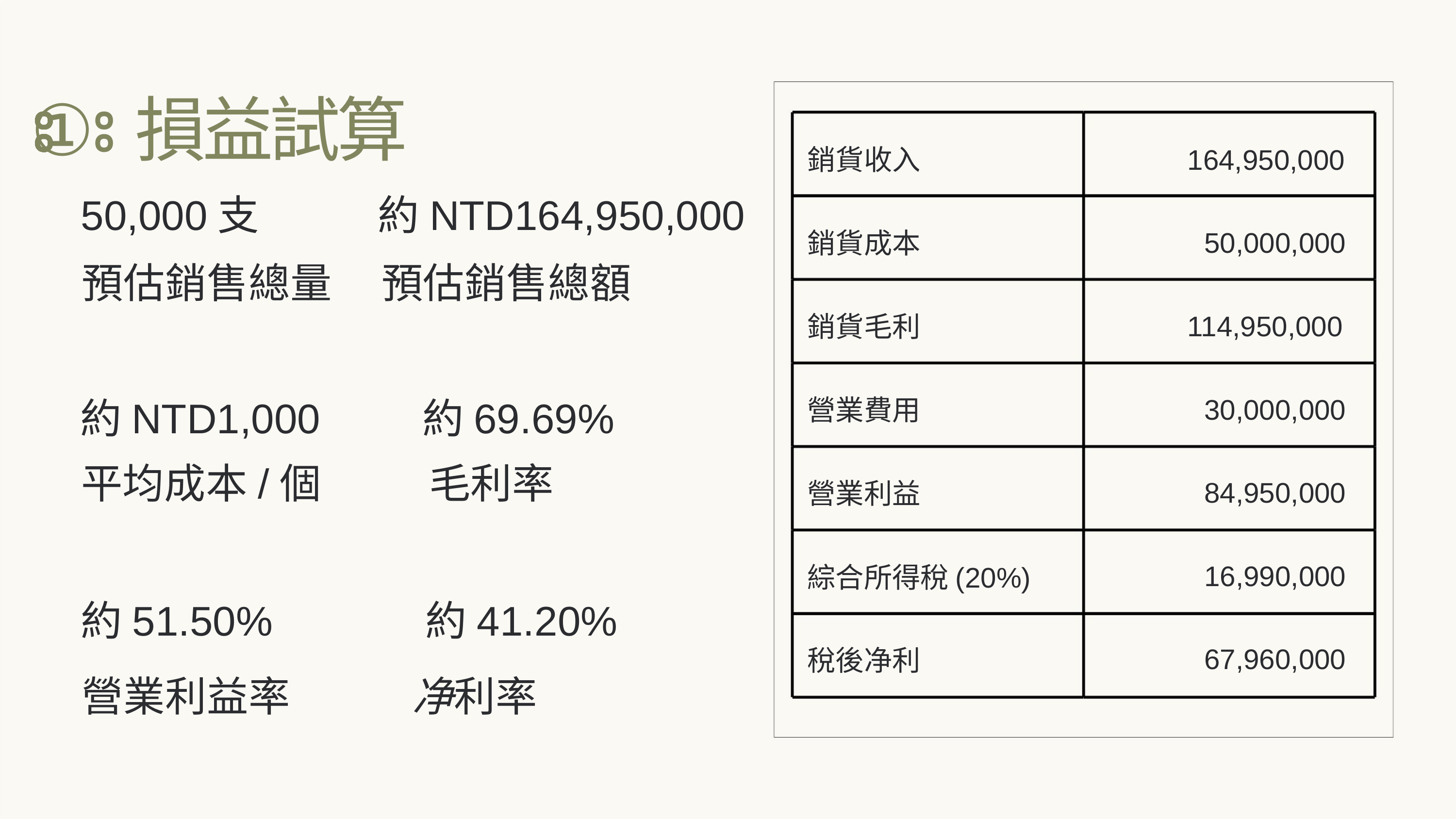

①ꢁ損益試算
銷貨收入
164,950,000
50,000,000
114,950,000
30,000,000
84,950,000
16,990,000
67,960,000
50,000支 約NTD164,950,000
預估銷售總量 預估銷售總額
銷貨成本
銷貨毛利
約NTD1,000 約69.69%
營業費用
平均成本/個 毛利率
營業利益
綜合所得稅(20%)
稅後净利
約51.50% 約41.20%
營業利益率 净利率